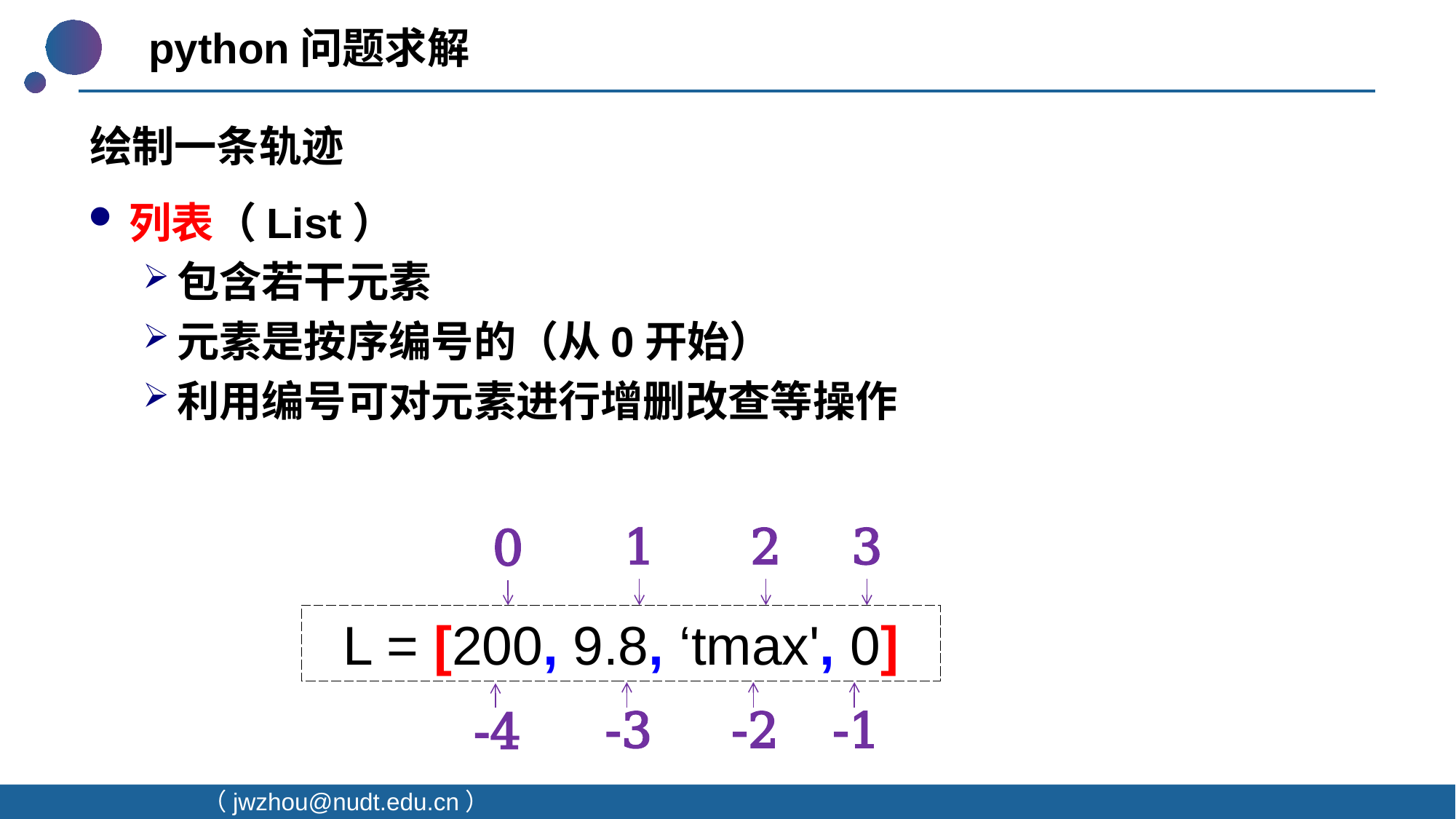

python问题求解

绘制一条轨迹
列表（List）
包含若干元素
元素是按序编号的（从0开始）
利用编号可对元素进行增删改查等操作

1
2
3
0
L = [231, 3.14, 'ab', 0]
L = [200, 9.8, ‘tmax', 0]
-3
-2
-1
-4
制作人：周竞文（jwzhou@nudt.edu.cn）